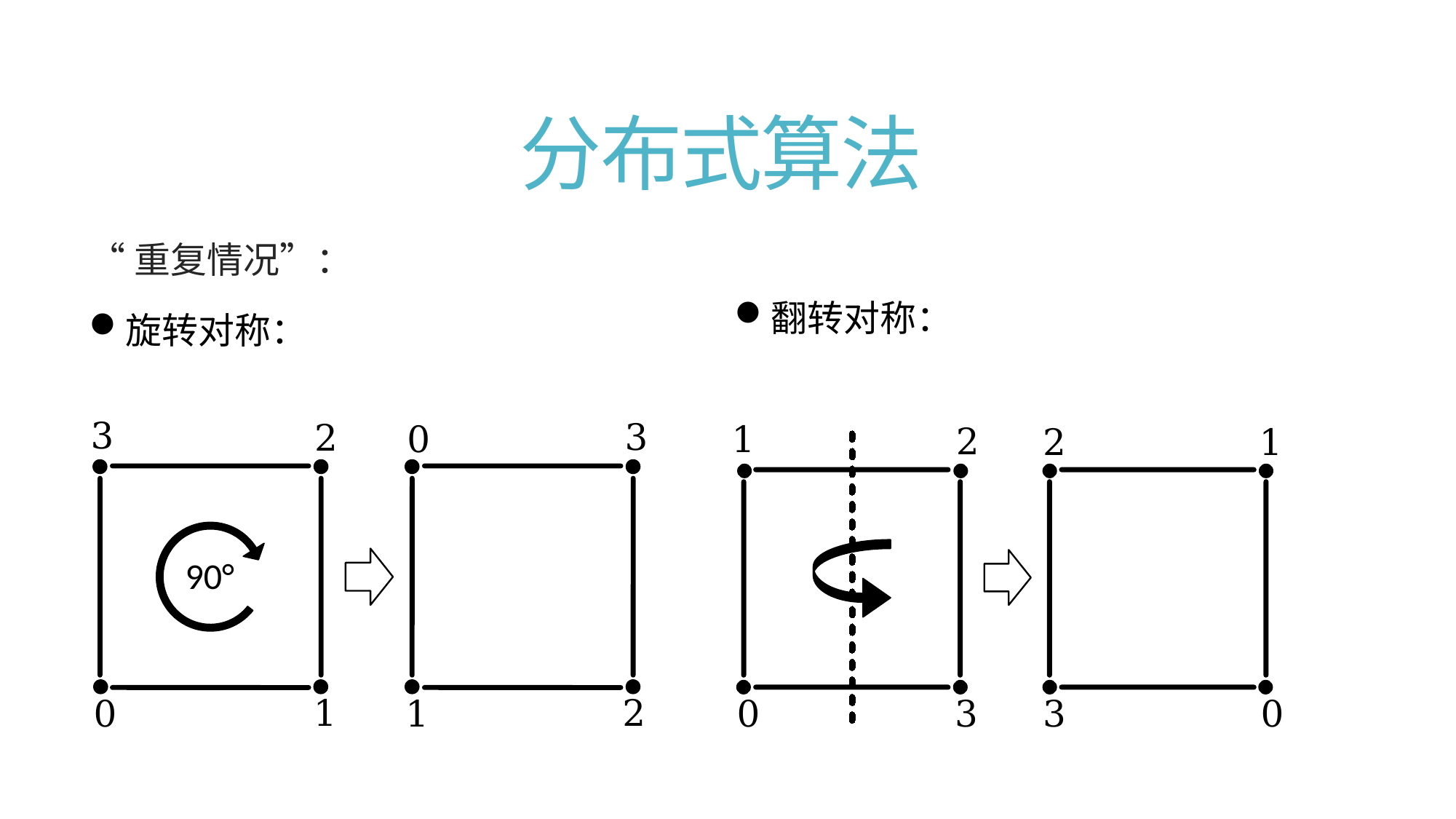

# 分布式算法
“重复情况”：

翻转对称：
旋转对称：

3
3
2
0

90°

1
2
0
1
1
2
2
1

0
3
3
0